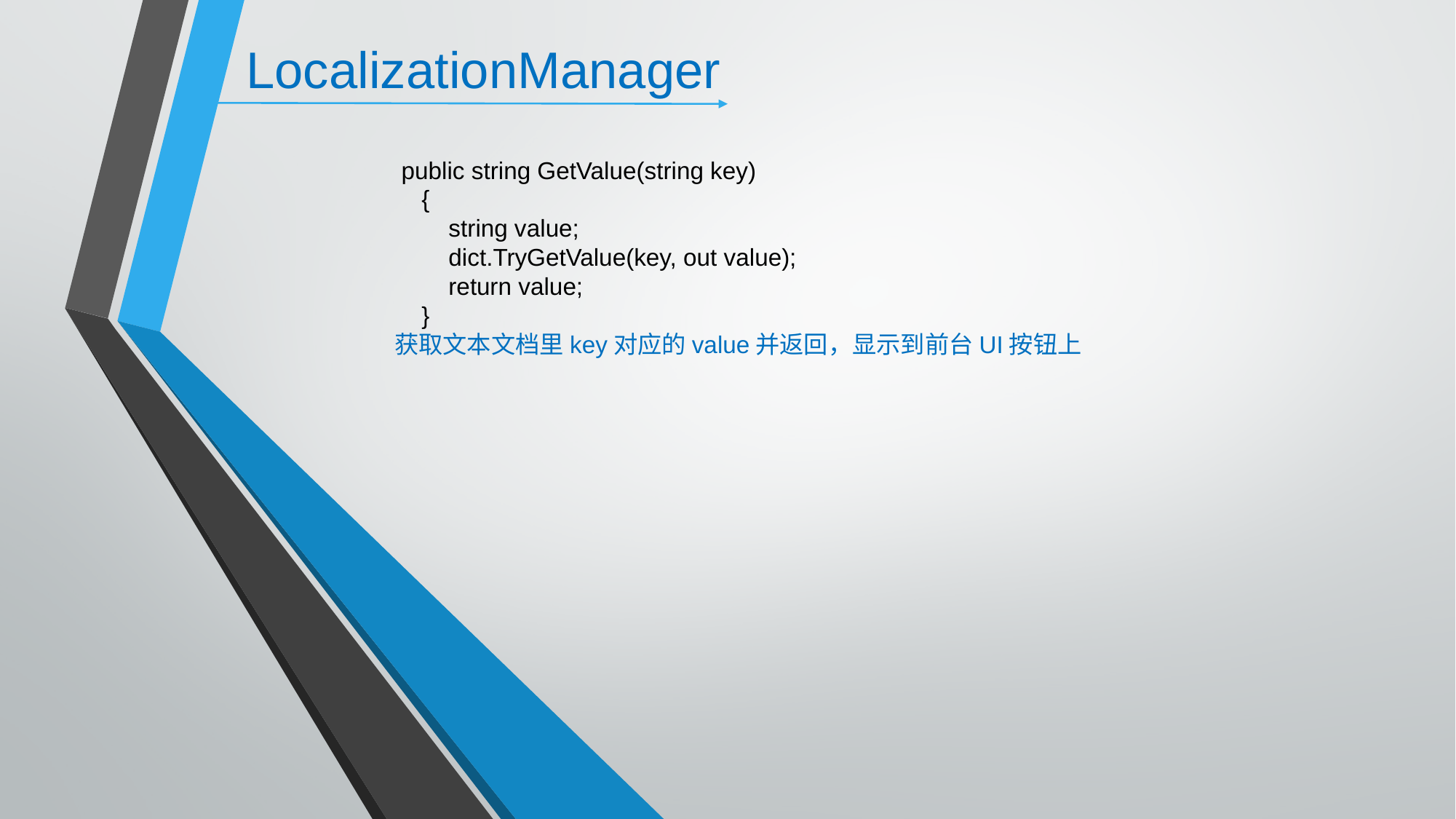

# LocalizationManager
 public string GetValue(string key)
    {
        string value;
        dict.TryGetValue(key, out value);
        return value;
    }
获取文本文档里key对应的value并返回，显示到前台UI按钮上